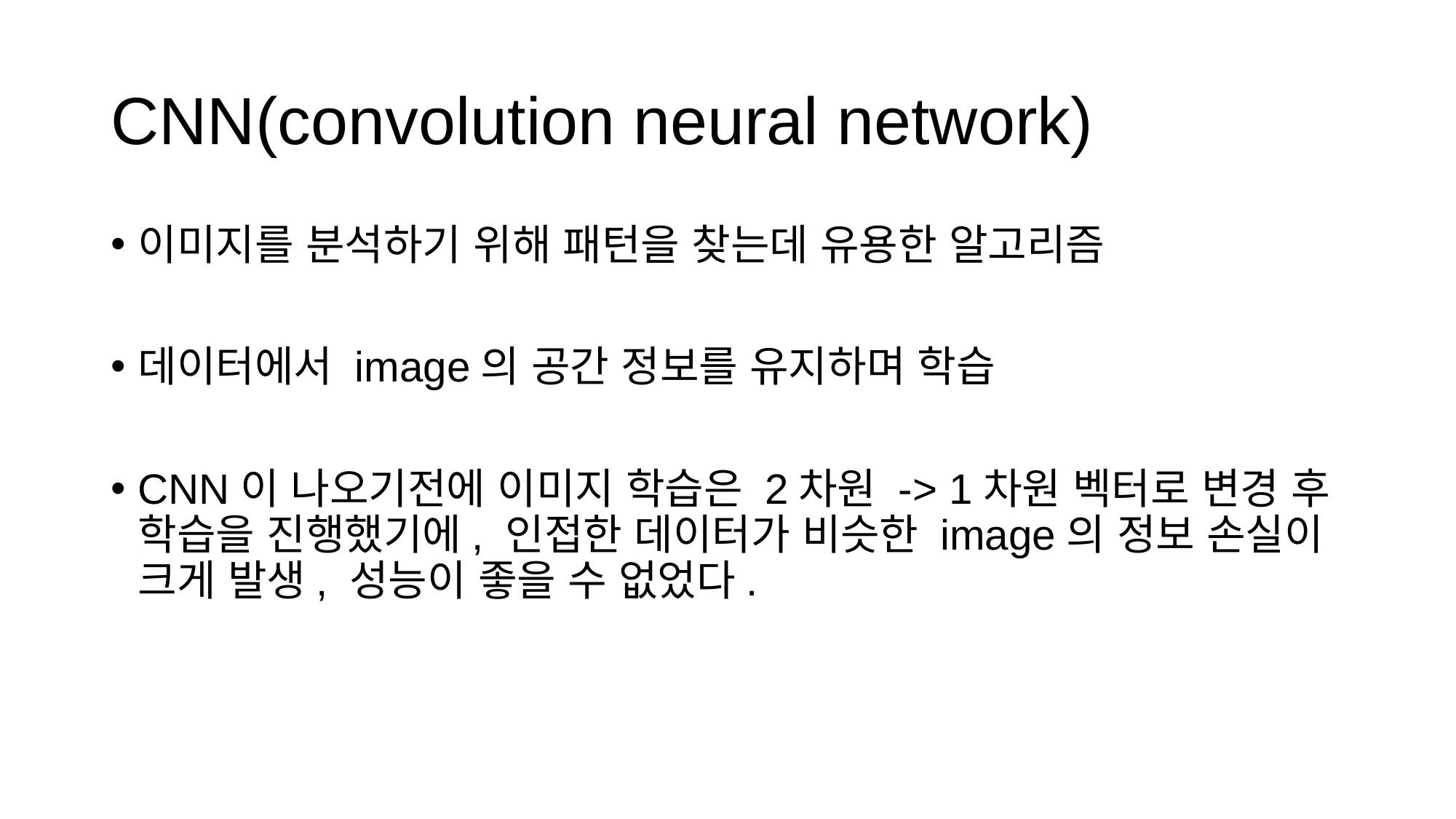

# CNN(convolution neural network)
이미지를 분석하기 위해 패턴을 찾는데 유용한 알고리즘

데이터에서 image의 공간 정보를 유지하며 학습

CNN이 나오기전에 이미지 학습은 2차원 -> 1차원 벡터로 변경 후 학습을 진행했기에, 인접한 데이터가 비슷한 image의 정보 손실이 크게 발생, 성능이 좋을 수 없었다.